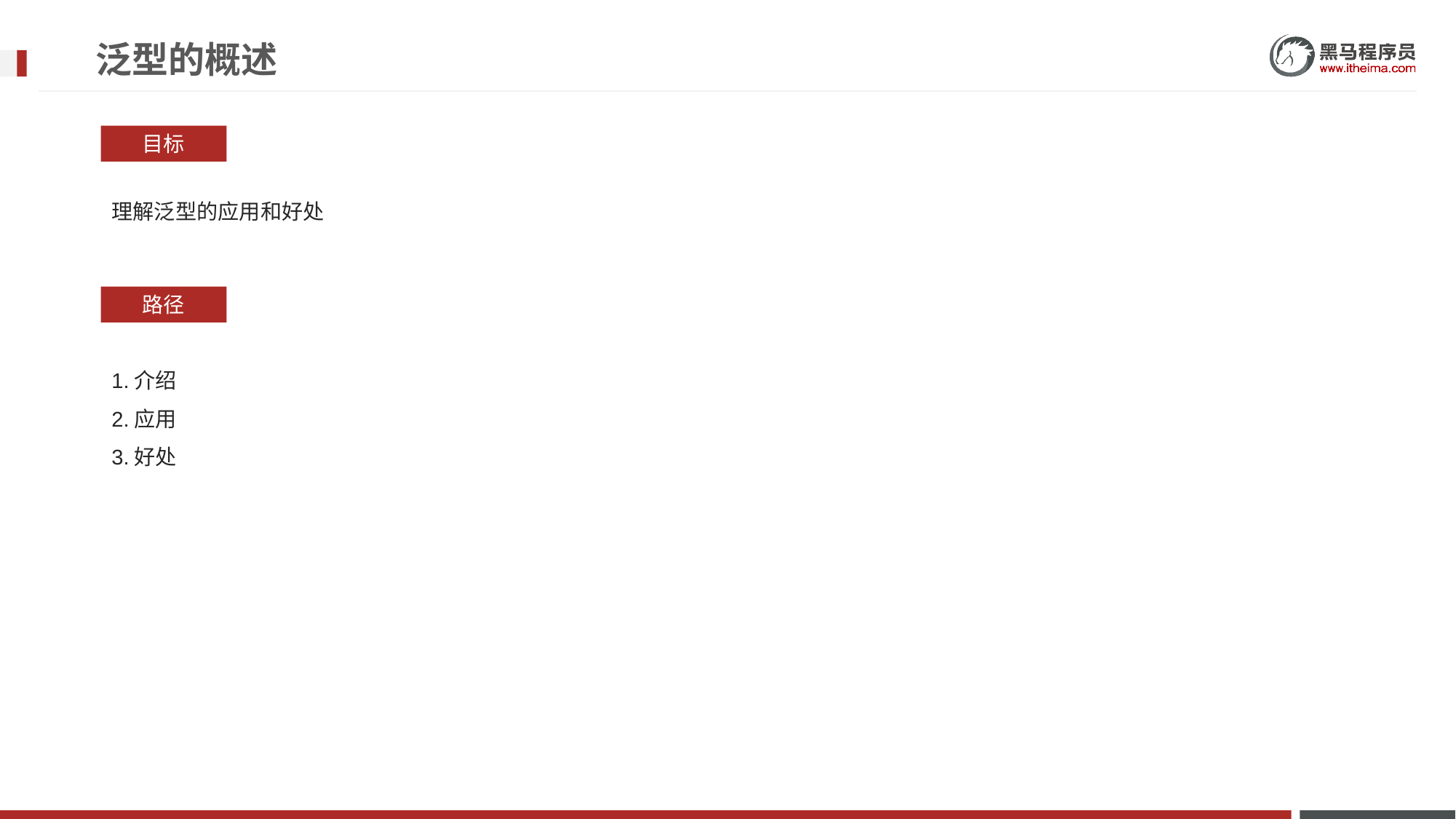

# 泛型的概述
目标
理解泛型的应用和好处
路径
1.介绍
2.应用
3.好处